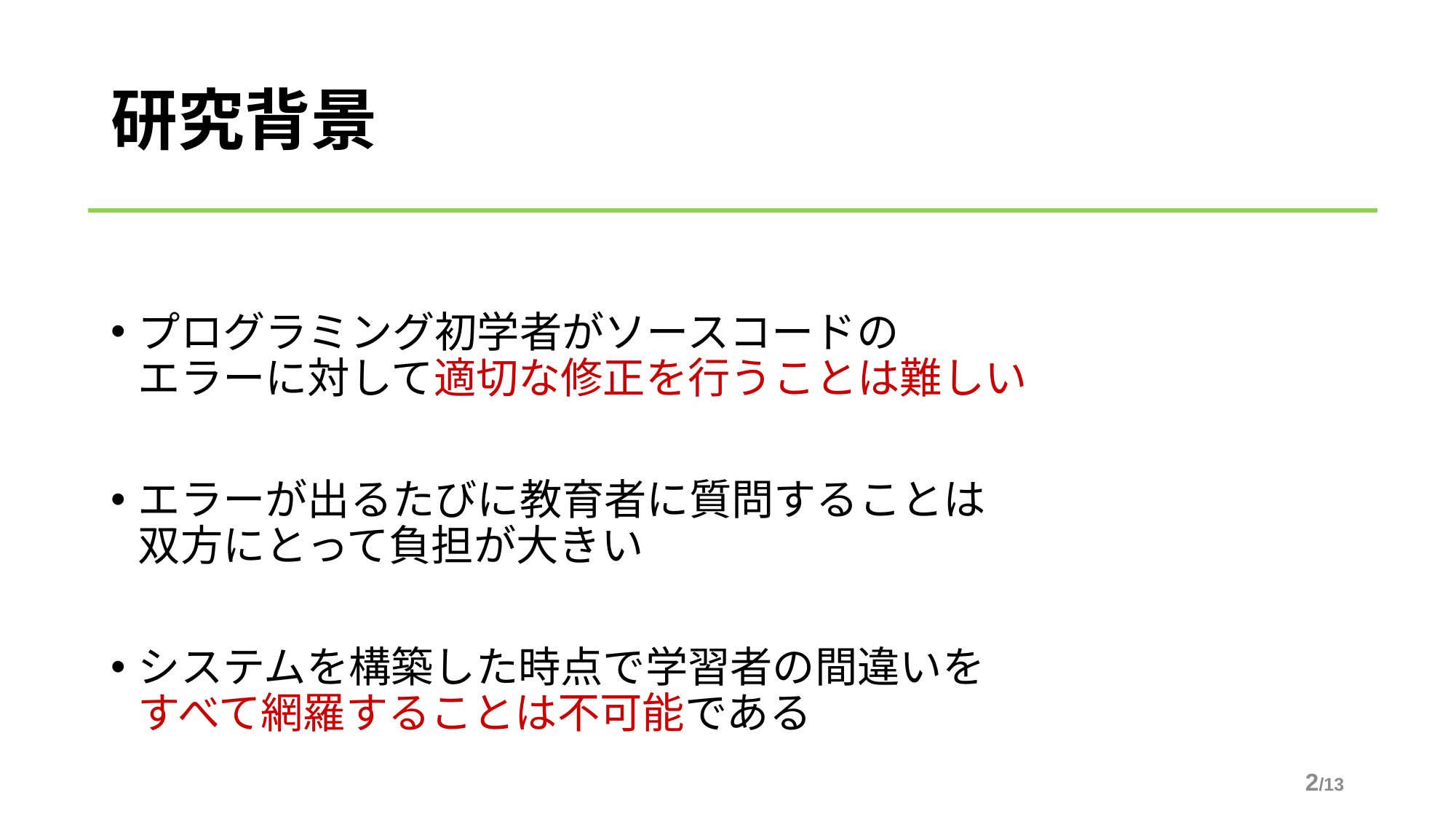

# 研究背景

プログラミング初学者がソースコードの
エラーに対して適切な修正を行うことは難しい

エラーが出るたびに教育者に質問することは
双方にとって負担が大きい

システムを構築した時点で学習者の間違いを
すべて網羅することは不可能である

2/13